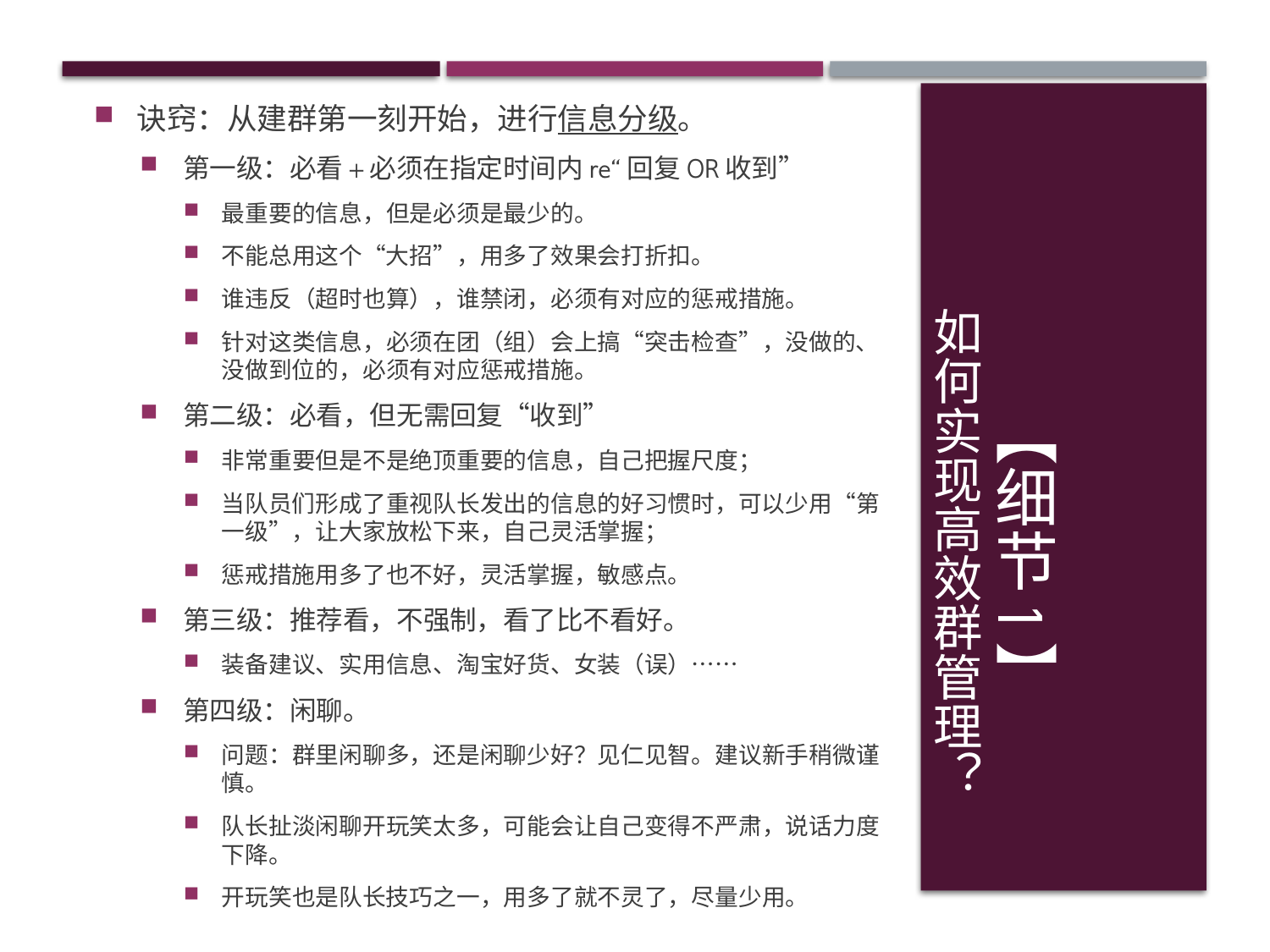

诀窍：从建群第一刻开始，进行信息分级。
第一级：必看+必须在指定时间内re“回复OR收到”
最重要的信息，但是必须是最少的。
不能总用这个“大招”，用多了效果会打折扣。
谁违反（超时也算），谁禁闭，必须有对应的惩戒措施。
针对这类信息，必须在团（组）会上搞“突击检查”，没做的、没做到位的，必须有对应惩戒措施。
第二级：必看，但无需回复“收到”
非常重要但是不是绝顶重要的信息，自己把握尺度；
当队员们形成了重视队长发出的信息的好习惯时，可以少用“第一级”，让大家放松下来，自己灵活掌握；
惩戒措施用多了也不好，灵活掌握，敏感点。
第三级：推荐看，不强制，看了比不看好。
装备建议、实用信息、淘宝好货、女装（误）……
第四级：闲聊。
问题：群里闲聊多，还是闲聊少好？见仁见智。建议新手稍微谨慎。
队长扯淡闲聊开玩笑太多，可能会让自己变得不严肃，说话力度下降。
开玩笑也是队长技巧之一，用多了就不灵了，尽量少用。

# 【细节1】 如何实现高效群管理？